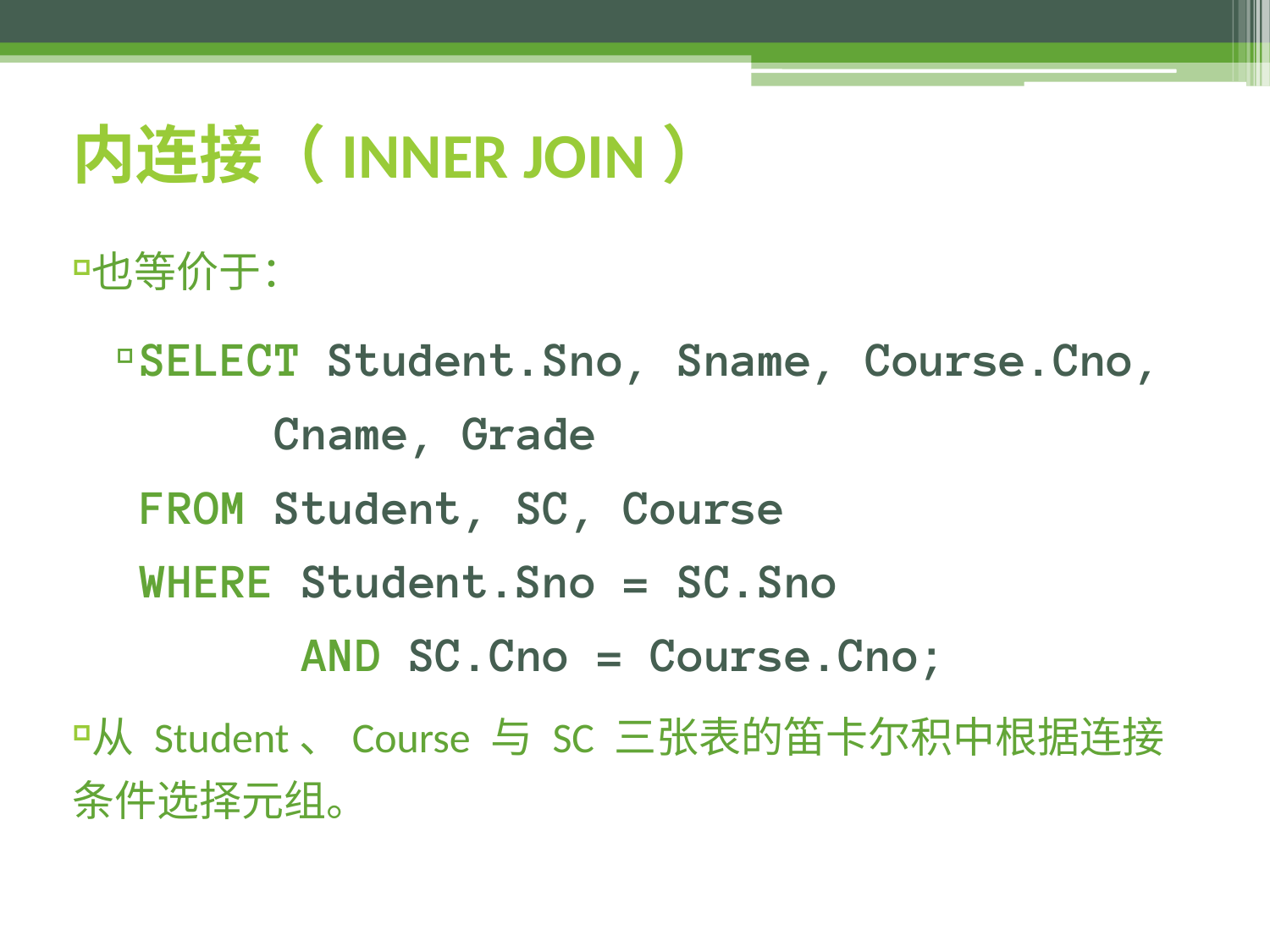

# 内连接（INNER JOIN）
也等价于：
SELECT Student.Sno, Sname, Course.Cno,
       Cname, Grade
FROM Student, SC, Course
WHERE Student.Sno = SC.Sno
      AND SC.Cno = Course.Cno;
从 Student、Course 与 SC 三张表的笛卡尔积中根据连接条件选择元组。